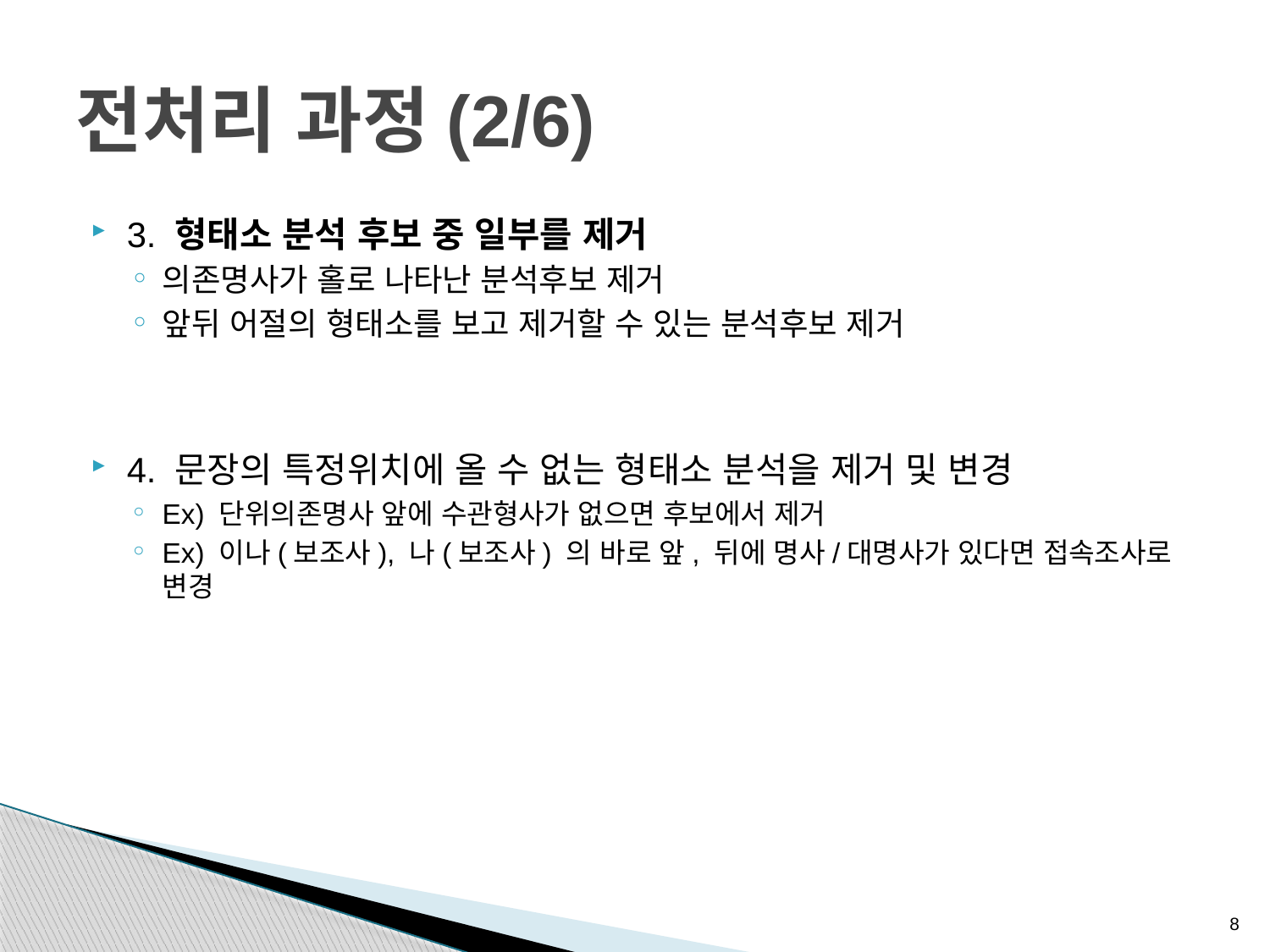

# 전처리 과정(2/6)
3. 형태소 분석 후보 중 일부를 제거
의존명사가 홀로 나타난 분석후보 제거
앞뒤 어절의 형태소를 보고 제거할 수 있는 분석후보 제거

4. 문장의 특정위치에 올 수 없는 형태소 분석을 제거 및 변경
Ex) 단위의존명사 앞에 수관형사가 없으면 후보에서 제거
Ex) 이나(보조사), 나(보조사) 의 바로 앞, 뒤에 명사/대명사가 있다면 접속조사로 변경
8